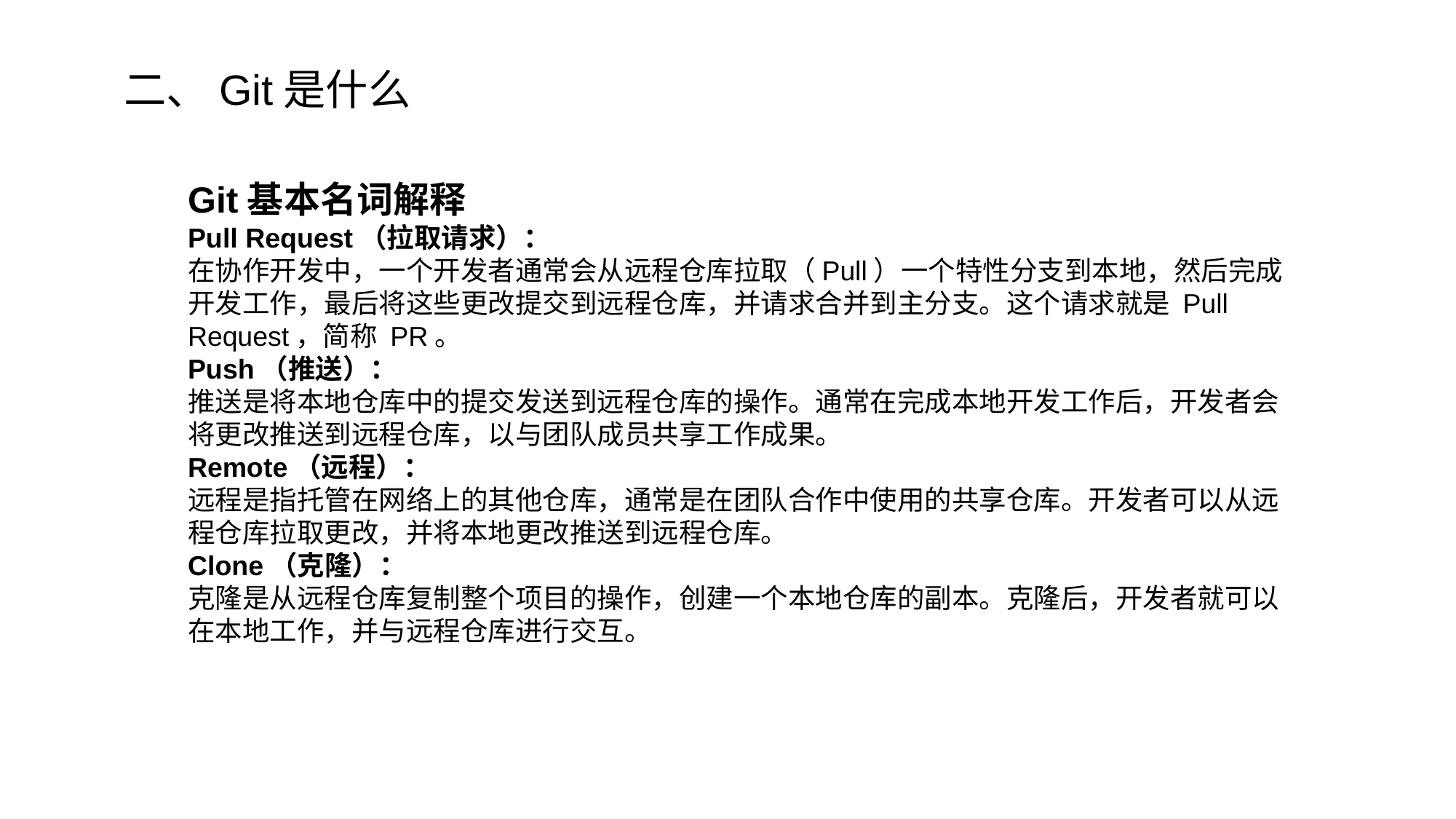

二、Git是什么
Git基本名词解释
Pull Request（拉取请求）：
在协作开发中，一个开发者通常会从远程仓库拉取（Pull）一个特性分支到本地，然后完成开发工作，最后将这些更改提交到远程仓库，并请求合并到主分支。这个请求就是 Pull Request，简称 PR。
Push（推送）：
推送是将本地仓库中的提交发送到远程仓库的操作。通常在完成本地开发工作后，开发者会将更改推送到远程仓库，以与团队成员共享工作成果。
Remote（远程）：
远程是指托管在网络上的其他仓库，通常是在团队合作中使用的共享仓库。开发者可以从远程仓库拉取更改，并将本地更改推送到远程仓库。
Clone（克隆）：
克隆是从远程仓库复制整个项目的操作，创建一个本地仓库的副本。克隆后，开发者就可以在本地工作，并与远程仓库进行交互。